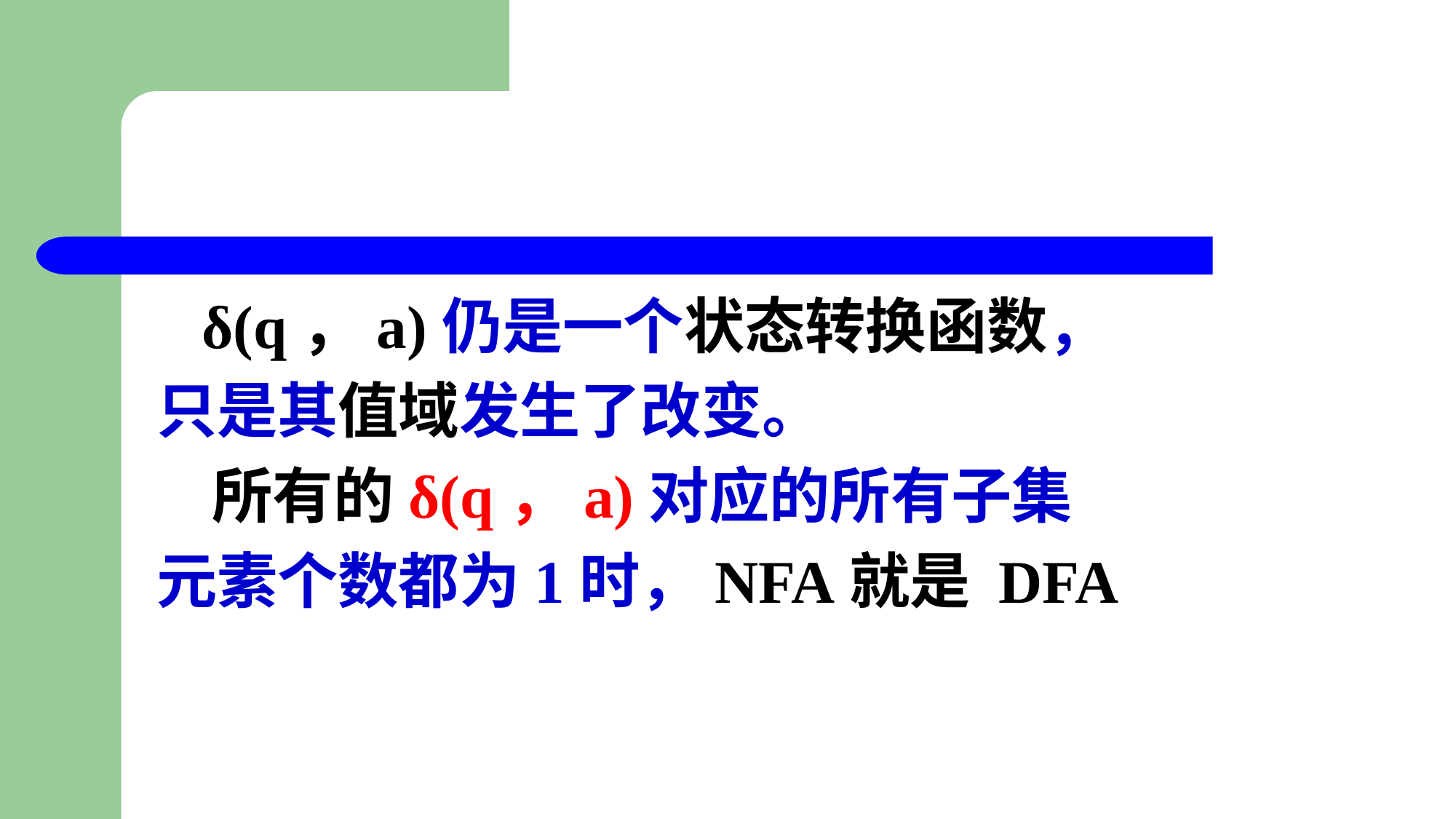

#
   δ(q，a)仍是一个状态转换函数，
只是其值域发生了改变。
   所有的δ(q，a)对应的所有子集
元素个数都为1时，NFA就是 DFA